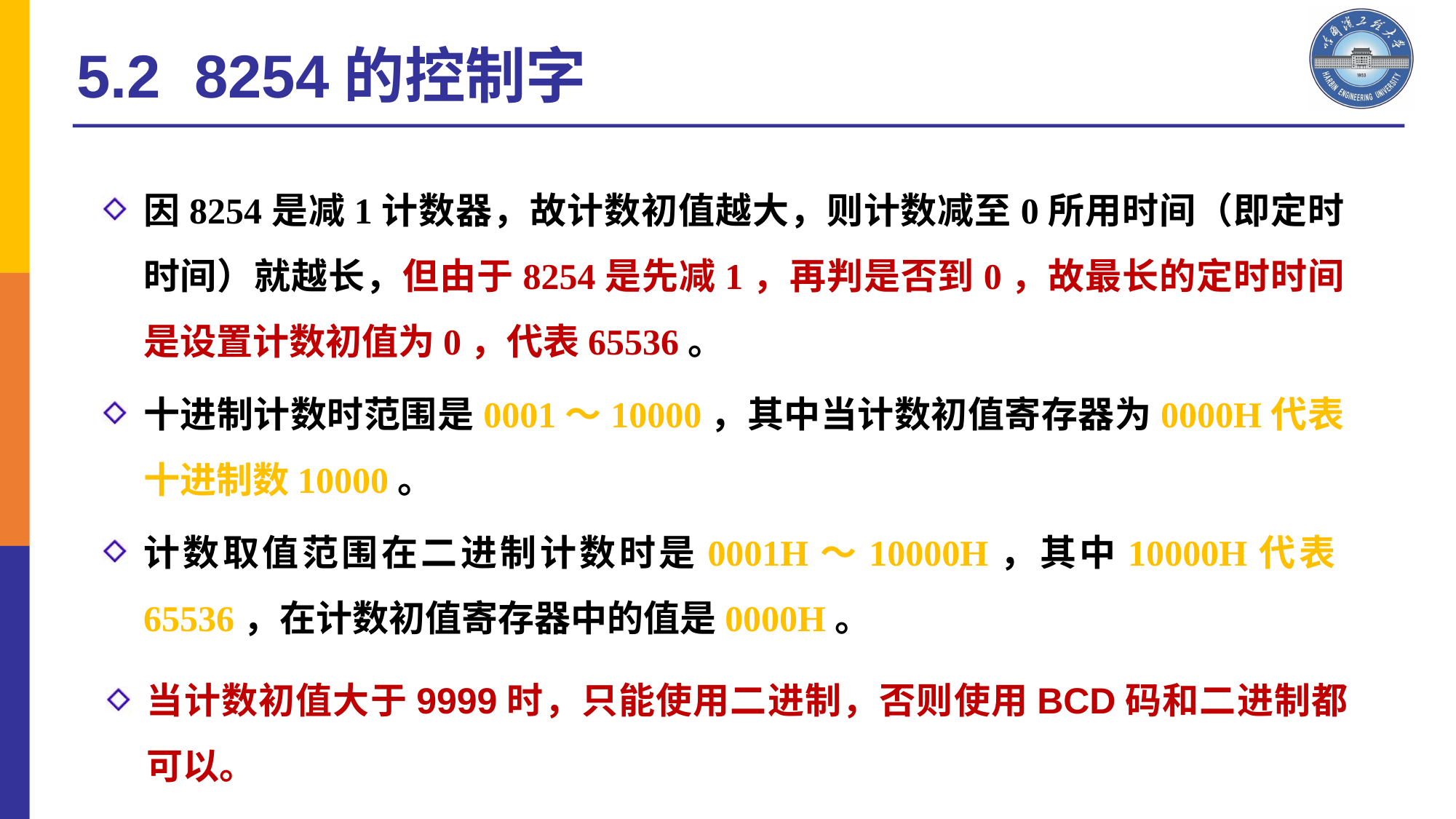

5.2  8254的控制字
因8254是减1计数器，故计数初值越大，则计数减至0所用时间（即定时时间）就越长，但由于8254是先减1，再判是否到0，故最长的定时时间是设置计数初值为0，代表65536。
十进制计数时范围是0001～10000，其中当计数初值寄存器为0000H代表十进制数10000。
计数取值范围在二进制计数时是0001H～10000H，其中10000H代表65536，在计数初值寄存器中的值是0000H。

当计数初值大于9999时，只能使用二进制，否则使用BCD码和二进制都可以。